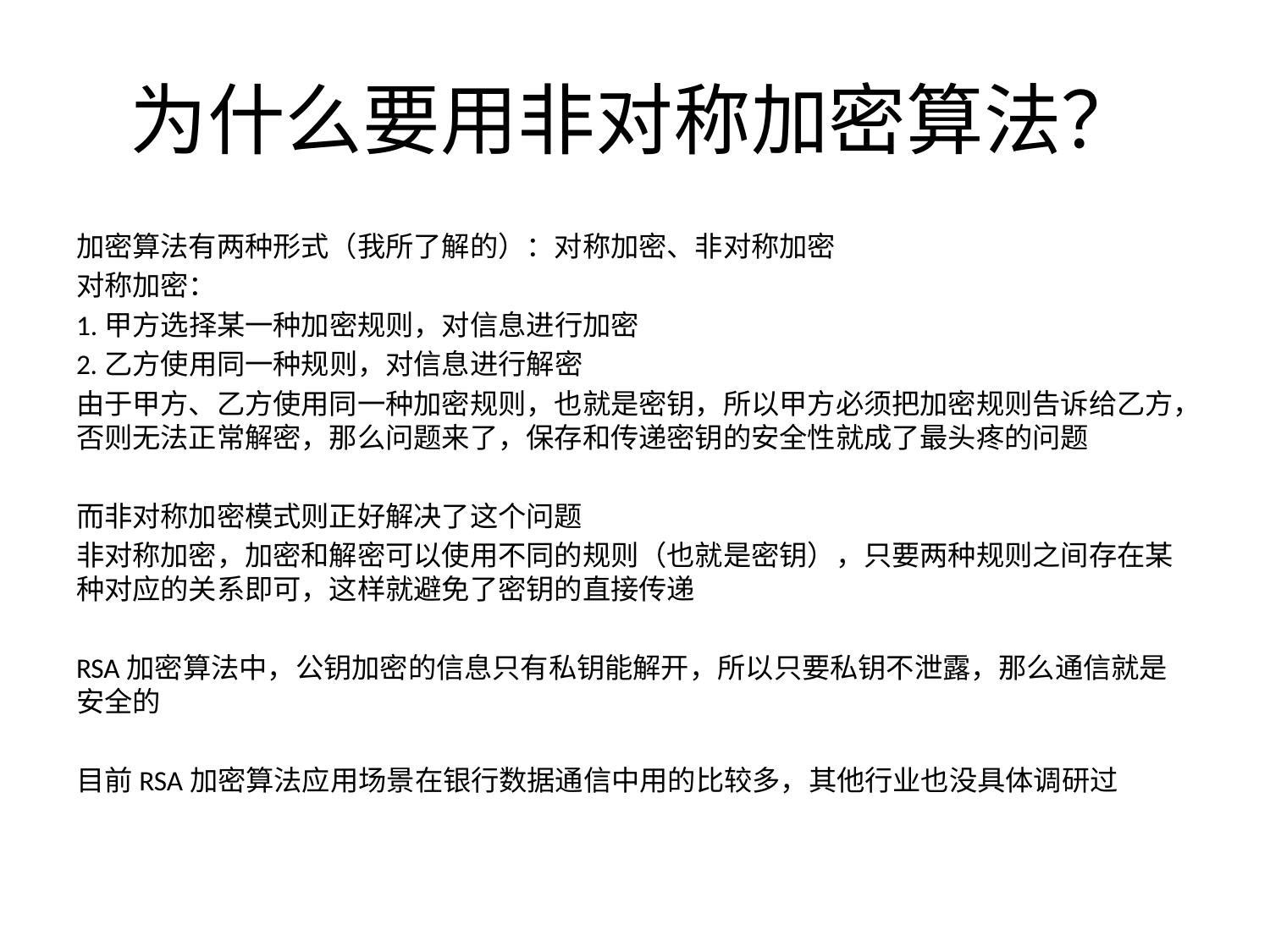

# 为什么要用非对称加密算法？
加密算法有两种形式（我所了解的）：对称加密、非对称加密
对称加密：
1.甲方选择某一种加密规则，对信息进行加密
2.乙方使用同一种规则，对信息进行解密
由于甲方、乙方使用同一种加密规则，也就是密钥，所以甲方必须把加密规则告诉给乙方，否则无法正常解密，那么问题来了，保存和传递密钥的安全性就成了最头疼的问题

而非对称加密模式则正好解决了这个问题
非对称加密，加密和解密可以使用不同的规则（也就是密钥），只要两种规则之间存在某种对应的关系即可，这样就避免了密钥的直接传递

RSA加密算法中，公钥加密的信息只有私钥能解开，所以只要私钥不泄露，那么通信就是安全的

目前RSA加密算法应用场景在银行数据通信中用的比较多，其他行业也没具体调研过